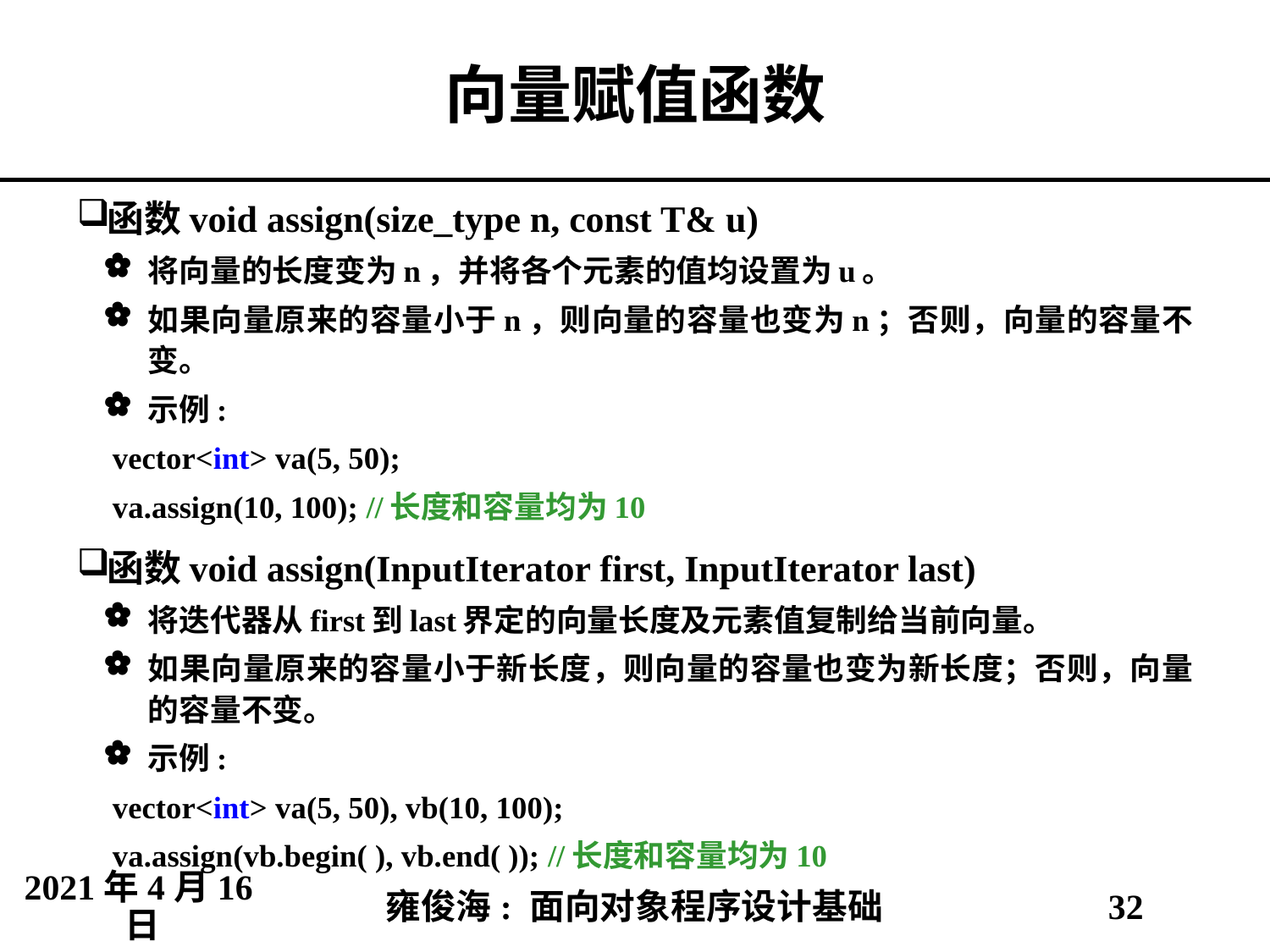

# 向量赋值函数

函数void assign(size_type n, const T& u)
将向量的长度变为n，并将各个元素的值均设置为u。
如果向量原来的容量小于n，则向量的容量也变为n；否则，向量的容量不变。
示例:
vector<int> va(5, 50);
va.assign(10, 100); //长度和容量均为10
函数void assign(InputIterator first, InputIterator last)
将迭代器从first到last界定的向量长度及元素值复制给当前向量。
如果向量原来的容量小于新长度，则向量的容量也变为新长度；否则，向量的容量不变。
示例:
vector<int> va(5, 50), vb(10, 100);
va.assign(vb.begin( ), vb.end( )); //长度和容量均为10
2021年4月16日
雍俊海: 面向对象程序设计基础
32